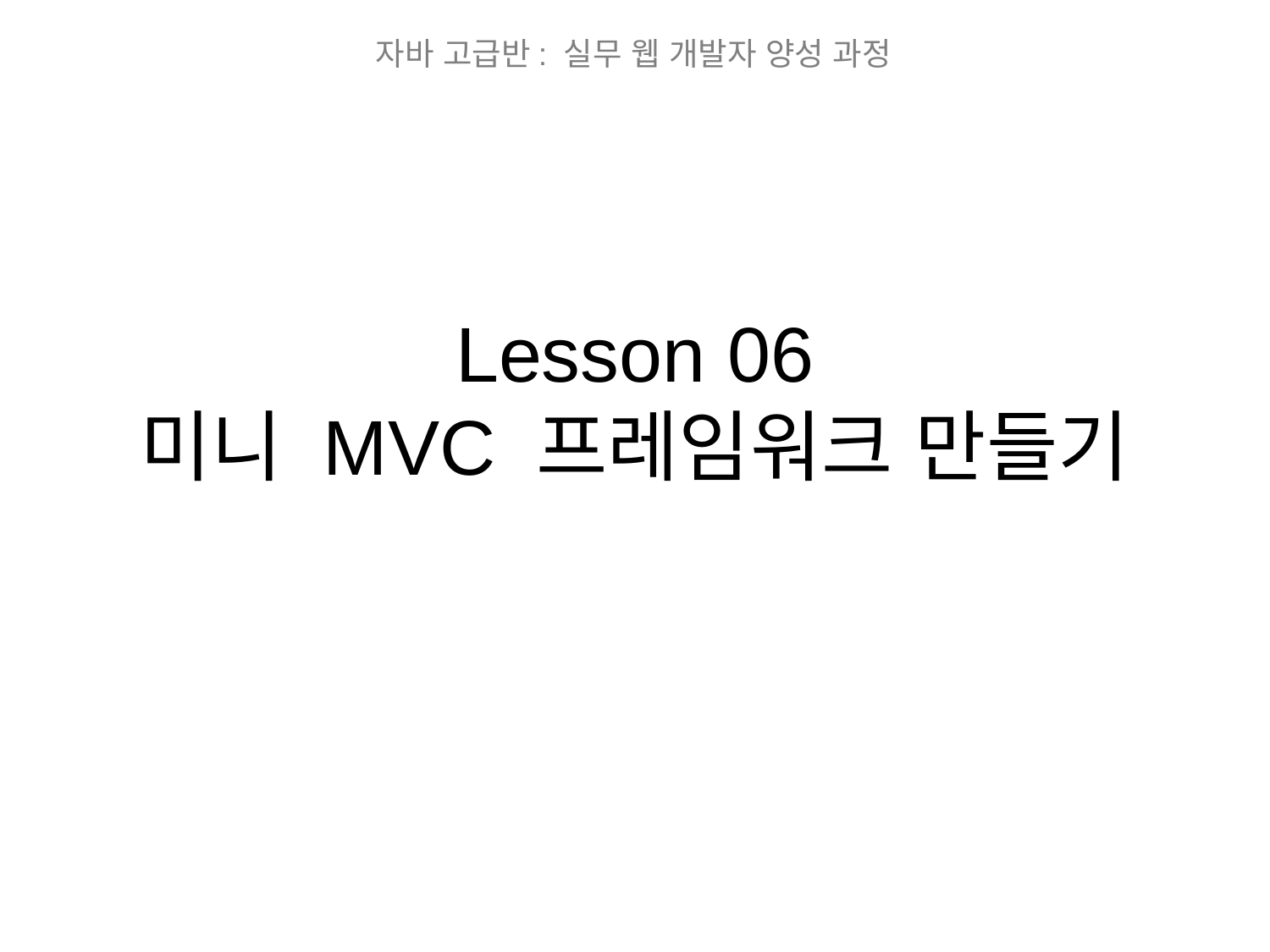

자바 고급반: 실무 웹 개발자 양성 과정
# Lesson 06 미니 MVC 프레임워크 만들기